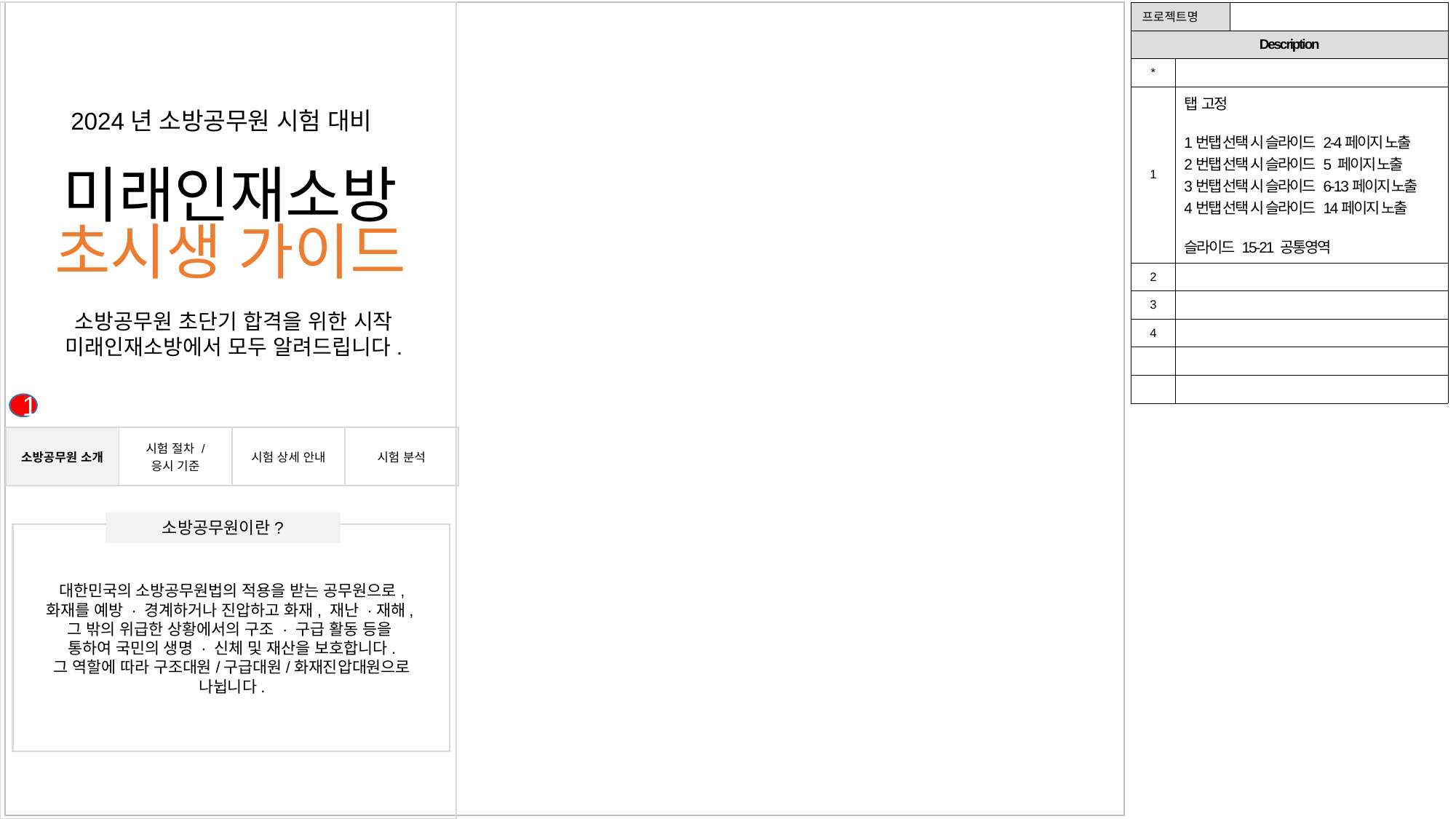

| 프로젝트명 |  |  |
| --- | --- | --- |
| Description |  |  |
| \* |  |  |
| 1 | 탭 고정 1번탭 선택 시 슬라이드 2-4페이지 노출 2번탭 선택 시 슬라이드 5 페이지 노출 3번탭 선택 시 슬라이드 6-13페이지 노출 4번탭 선택 시 슬라이드 14페이지 노출 슬라이드 15-21 공통영역 |  |
| 2 |  |  |
| 3 |  |  |
| 4 |  |  |
|  |  |  |
|  |  |  |
2024년 소방공무원 시험 대비
미래인재소방
초시생 가이드
소방공무원 초단기 합격을 위한 시작
미래인재소방에서 모두 알려드립니다.
1
| 소방공무원 소개 | 시험 절차 / 응시 기준 | 시험 상세 안내 | 시험 분석 |
| --- | --- | --- | --- |
소방공무원이란?

대한민국의 소방공무원법의 적용을 받는 공무원으로,
화재를 예방 · 경계하거나 진압하고 화재, 재난 ·재해,
그 밖의 위급한 상황에서의 구조 · 구급 활동 등을
통하여 국민의 생명 · 신체 및 재산을 보호합니다.
그 역할에 따라 구조대원/구급대원/화재진압대원으로 나뉩니다.